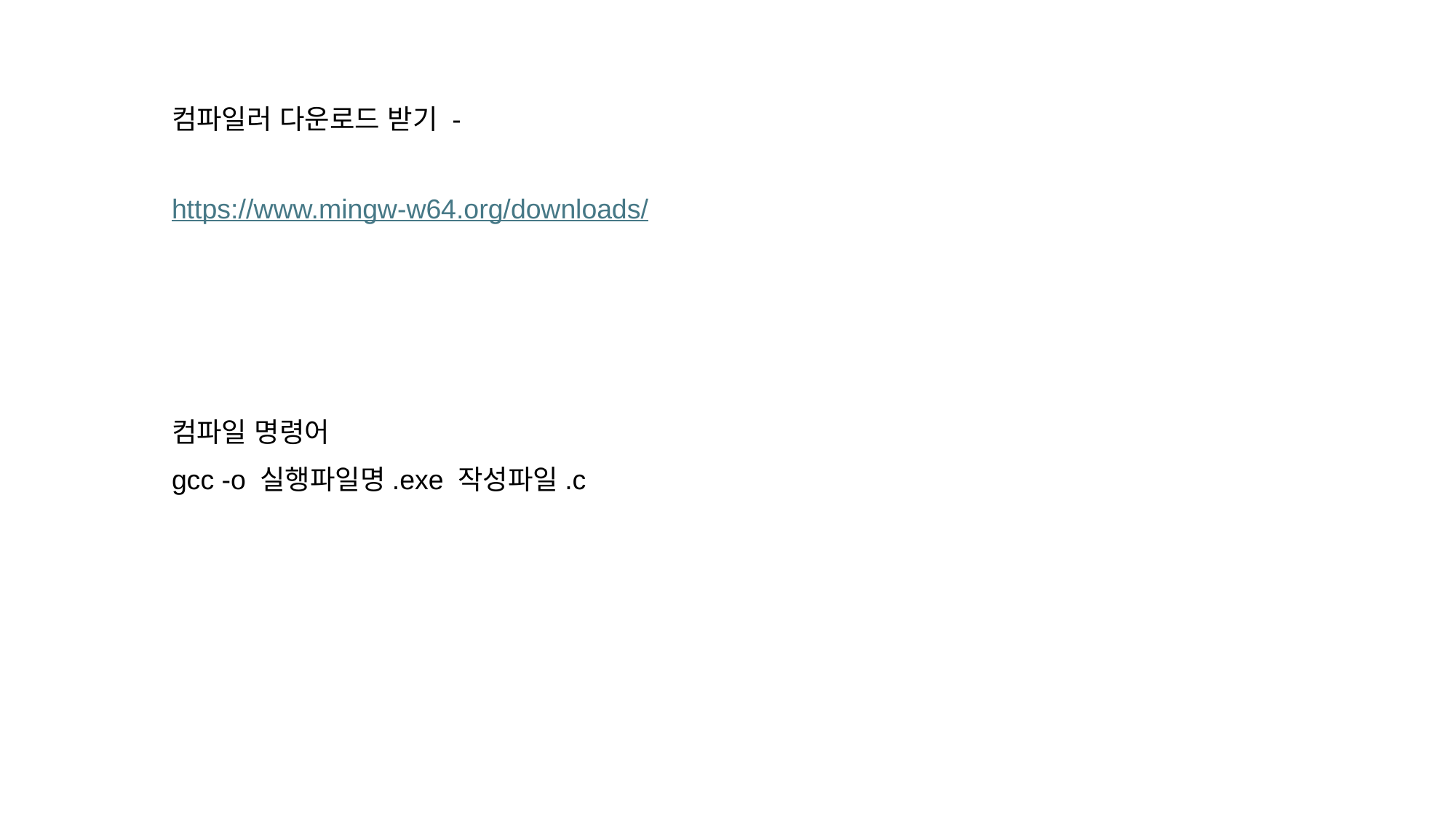

컴파일러 다운로드 받기 -
https://www.mingw-w64.org/downloads/
컴파일 명령어
gcc -o 실행파일명.exe 작성파일.c